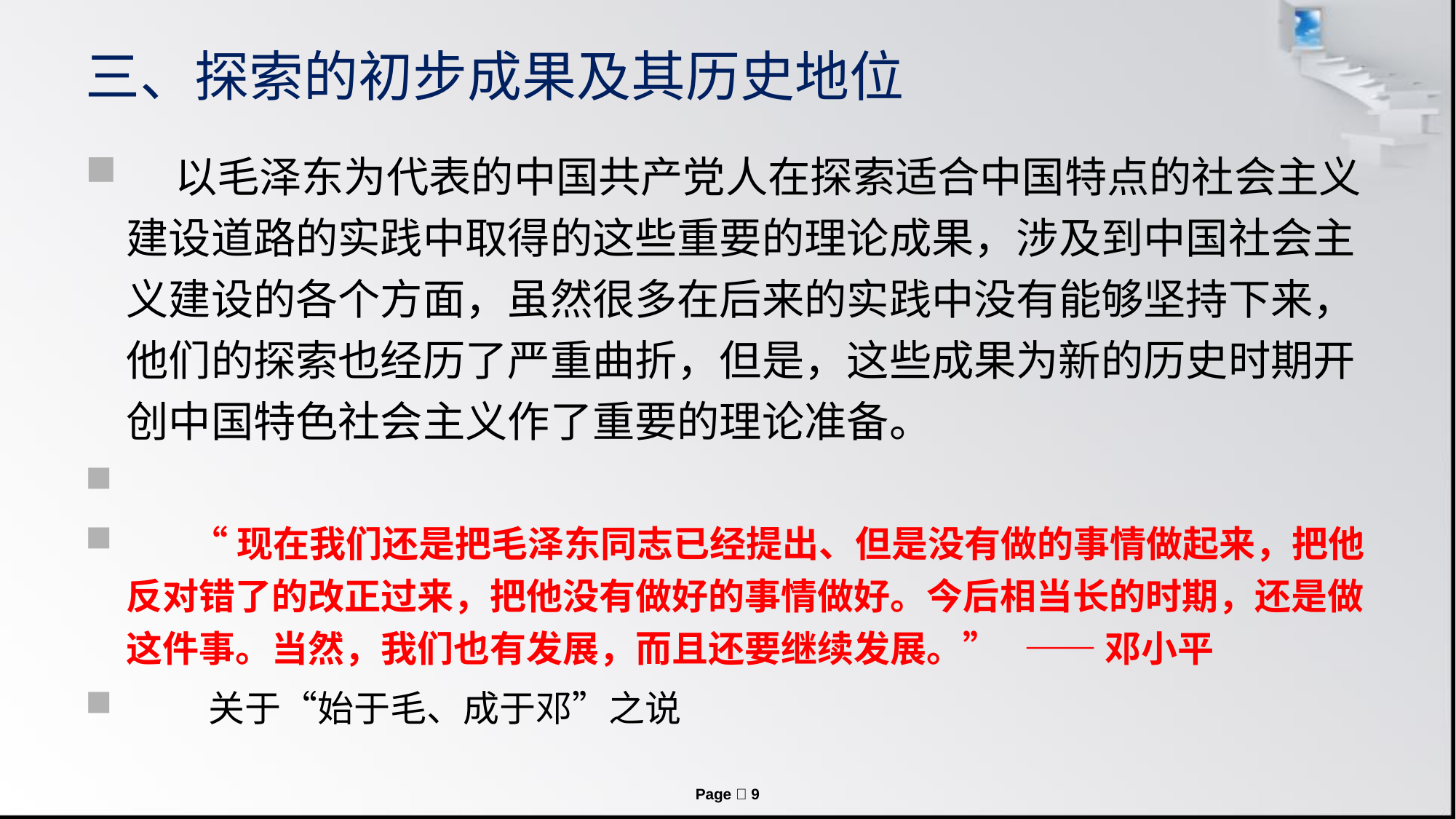

# 三、探索的初步成果及其历史地位
    以毛泽东为代表的中国共产党人在探索适合中国特点的社会主义建设道路的实践中取得的这些重要的理论成果，涉及到中国社会主义建设的各个方面，虽然很多在后来的实践中没有能够坚持下来，他们的探索也经历了严重曲折，但是，这些成果为新的历史时期开创中国特色社会主义作了重要的理论准备。

        “现在我们还是把毛泽东同志已经提出、但是没有做的事情做起来，把他反对错了的改正过来，把他没有做好的事情做好。今后相当长的时期，还是做这件事。当然，我们也有发展，而且还要继续发展。”   —— 邓小平
         关于“始于毛、成于邓”之说